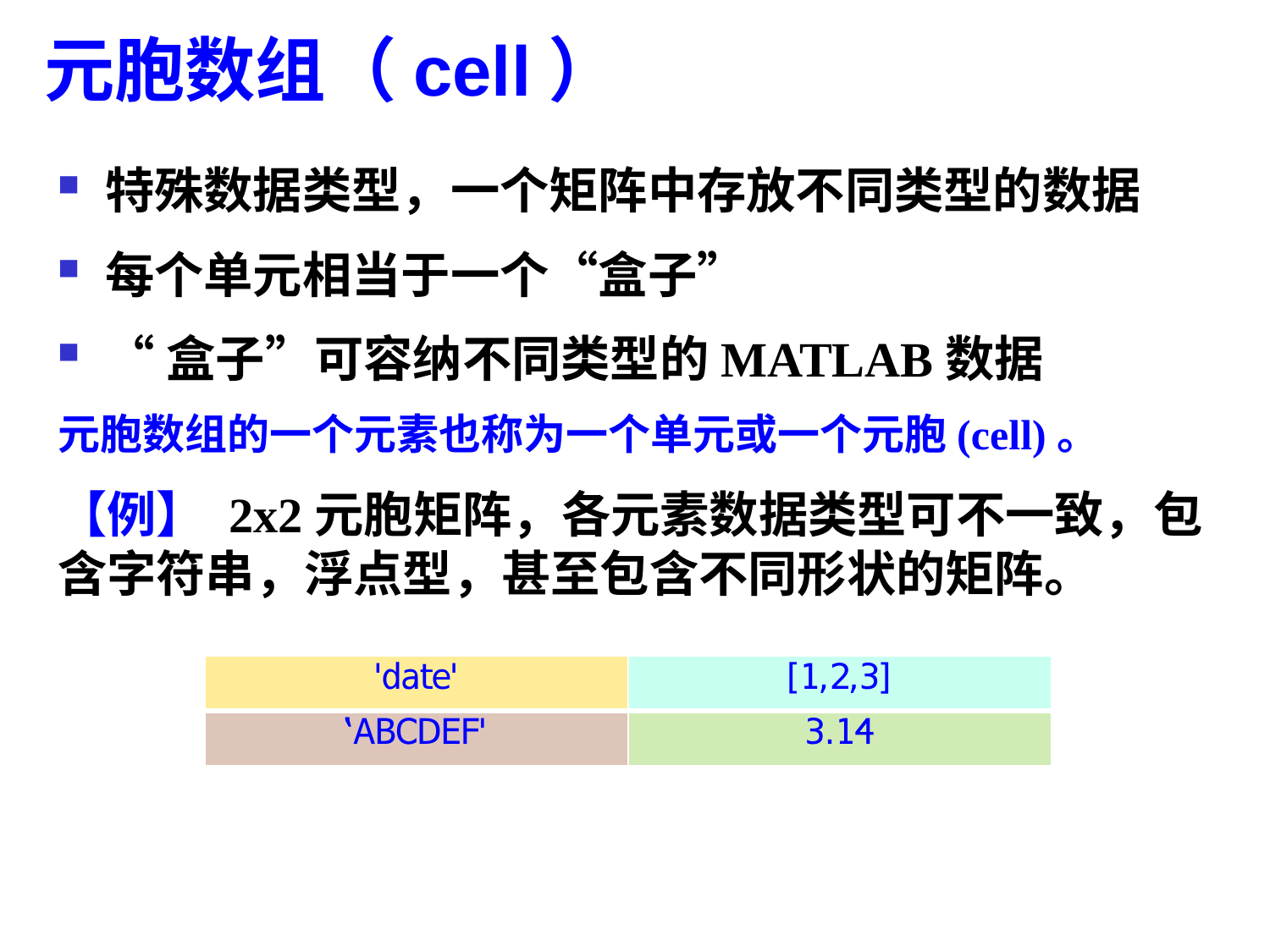

元胞数组（cell）
特殊数据类型，一个矩阵中存放不同类型的数据
每个单元相当于一个“盒子”
“盒子”可容纳不同类型的MATLAB数据
元胞数组的一个元素也称为一个单元或一个元胞(cell)。
【例】 2x2元胞矩阵，各元素数据类型可不一致，包含字符串，浮点型，甚至包含不同形状的矩阵。
| 'date' | [1,2,3] |
| --- | --- |
| ‘ABCDEF' | 3.14 |
14